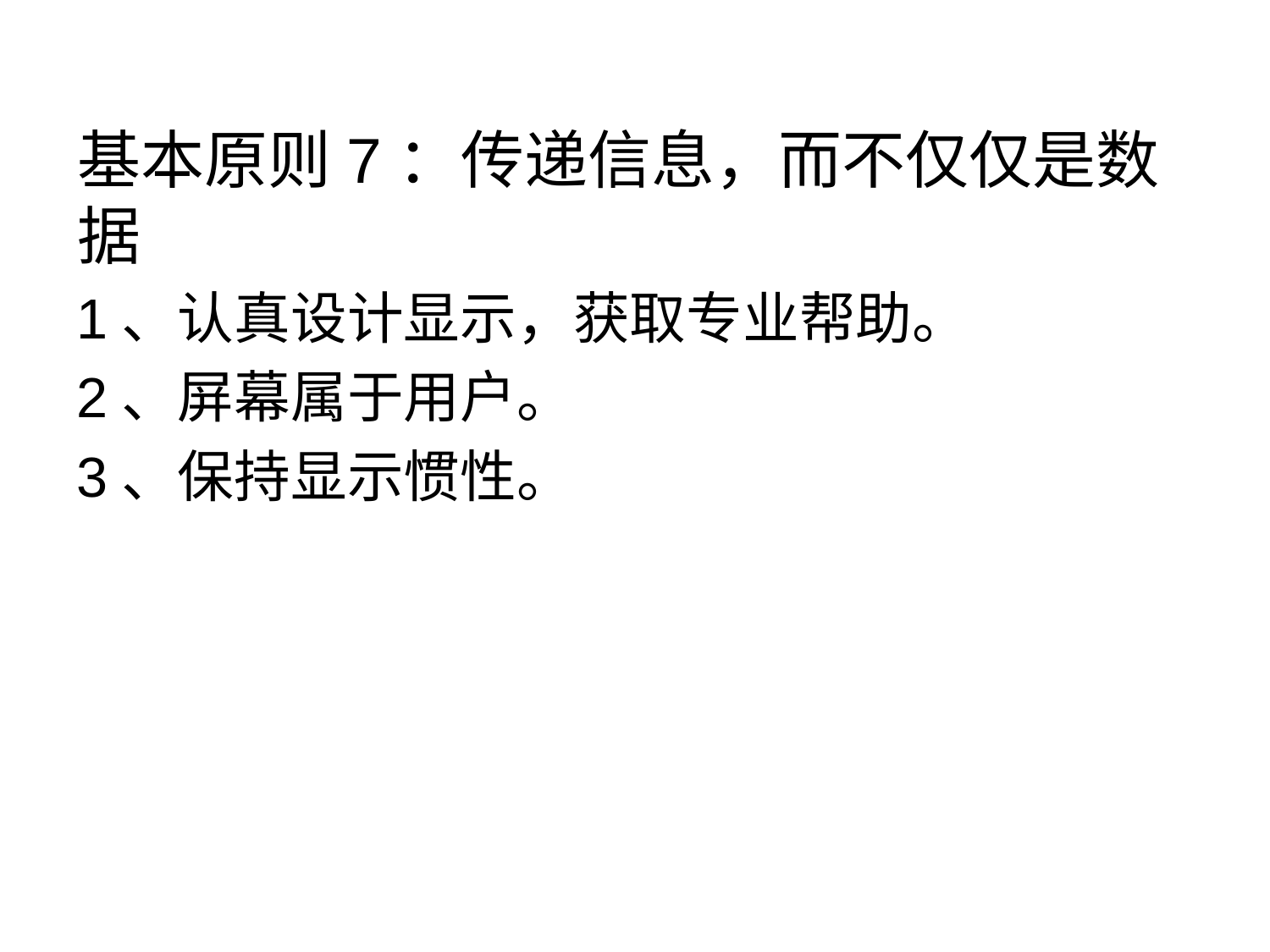

基本原则7：传递信息，而不仅仅是数据
1、认真设计显示，获取专业帮助。
2、屏幕属于用户。
3、保持显示惯性。